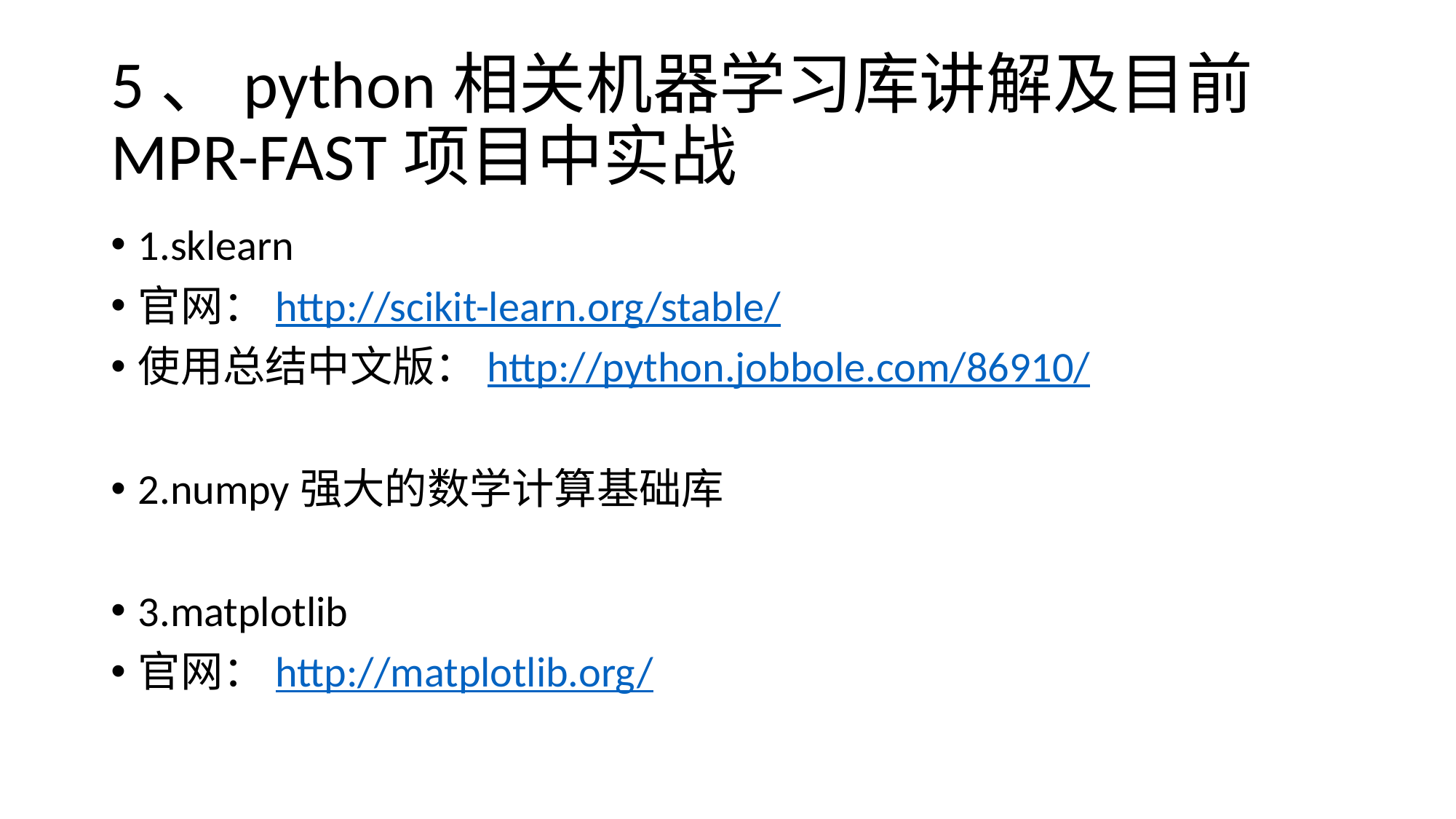

# 5、python相关机器学习库讲解及目前MPR-FAST项目中实战
1.sklearn
官网：http://scikit-learn.org/stable/
使用总结中文版：http://python.jobbole.com/86910/

2.numpy强大的数学计算基础库

3.matplotlib
官网：http://matplotlib.org/